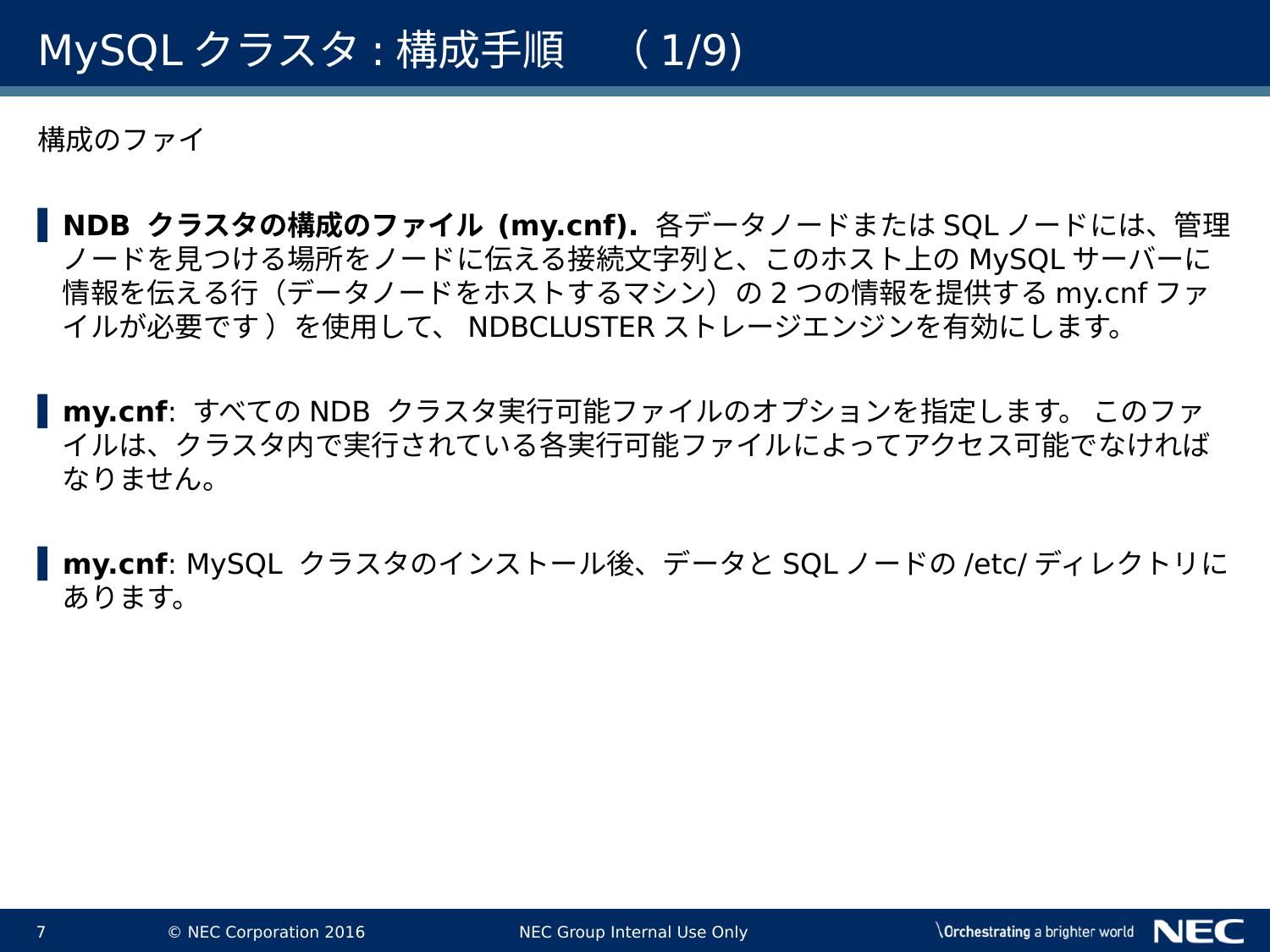

# MySQLクラスタ:構成手順　（1/9)
構成のファイ

NDB クラスタの構成のファイル (my.cnf). 各データノードまたはSQLノードには、管理ノードを見つける場所をノードに伝える接続文字列と、このホスト上のMySQLサーバーに情報を伝える行（データノードをホストするマシン）の2つの情報を提供するmy.cnfファイルが必要です ）を使用して、NDBCLUSTERストレージエンジンを有効にします。

my.cnf: すべてのNDB クラスタ実行可能ファイルのオプションを指定します。 このファイルは、クラスタ内で実行されている各実行可能ファイルによってアクセス可能でなければなりません。

my.cnf: MySQL クラスタのインストール後、データとSQLノードの/etc/ディレクトリにあります。